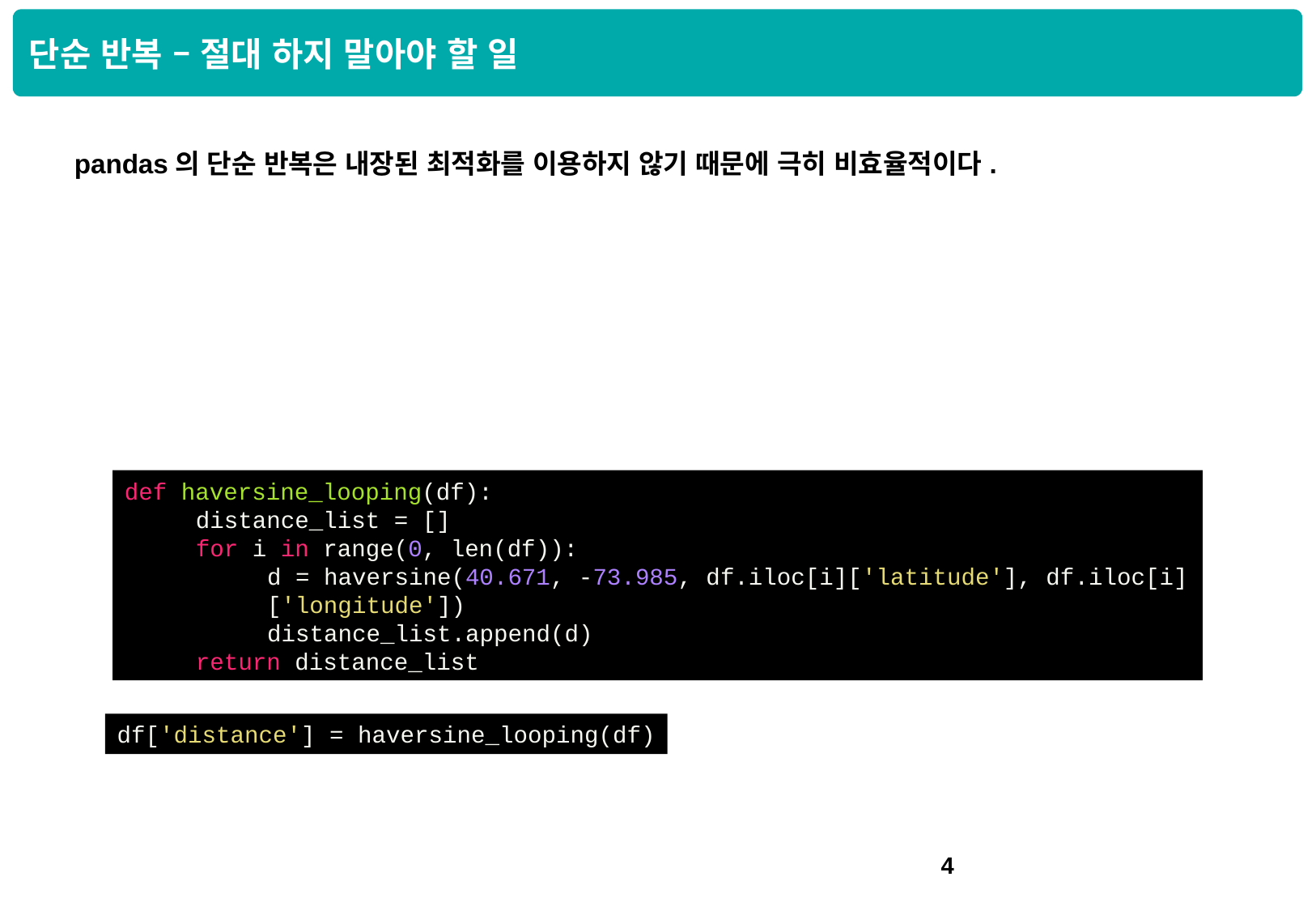

단순 반복 – 절대 하지 말아야 할 일
pandas의 단순 반복은 내장된 최적화를 이용하지 않기 때문에 극히 비효율적이다.

def haversine_looping(df):
distance_list = []
for i in range(0, len(df)):
d = haversine(40.671, -73.985, df.iloc[i]['latitude'], df.iloc[i]['longitude'])
distance_list.append(d)
return distance_list
df['distance'] = haversine_looping(df)
4